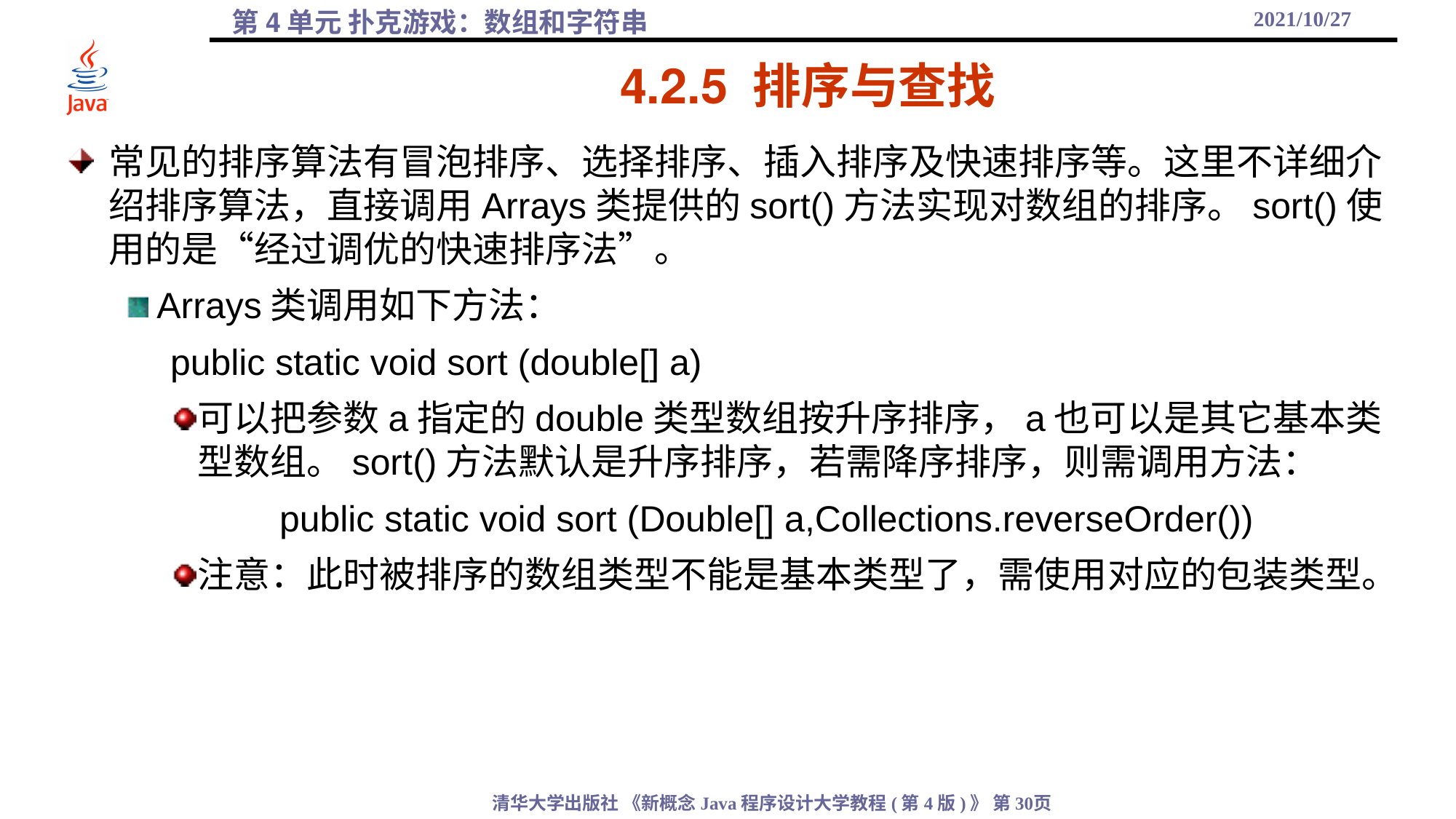

2021/10/27
# 4.2.5 排序与查找
常见的排序算法有冒泡排序、选择排序、插入排序及快速排序等。这里不详细介绍排序算法，直接调用Arrays类提供的sort()方法实现对数组的排序。sort()使用的是“经过调优的快速排序法”。
Arrays类调用如下方法：
public static void sort (double[] a)
可以把参数a指定的double类型数组按升序排序，a也可以是其它基本类型数组。sort()方法默认是升序排序，若需降序排序，则需调用方法：
	public static void sort (Double[] a,Collections.reverseOrder())
注意：此时被排序的数组类型不能是基本类型了，需使用对应的包装类型。